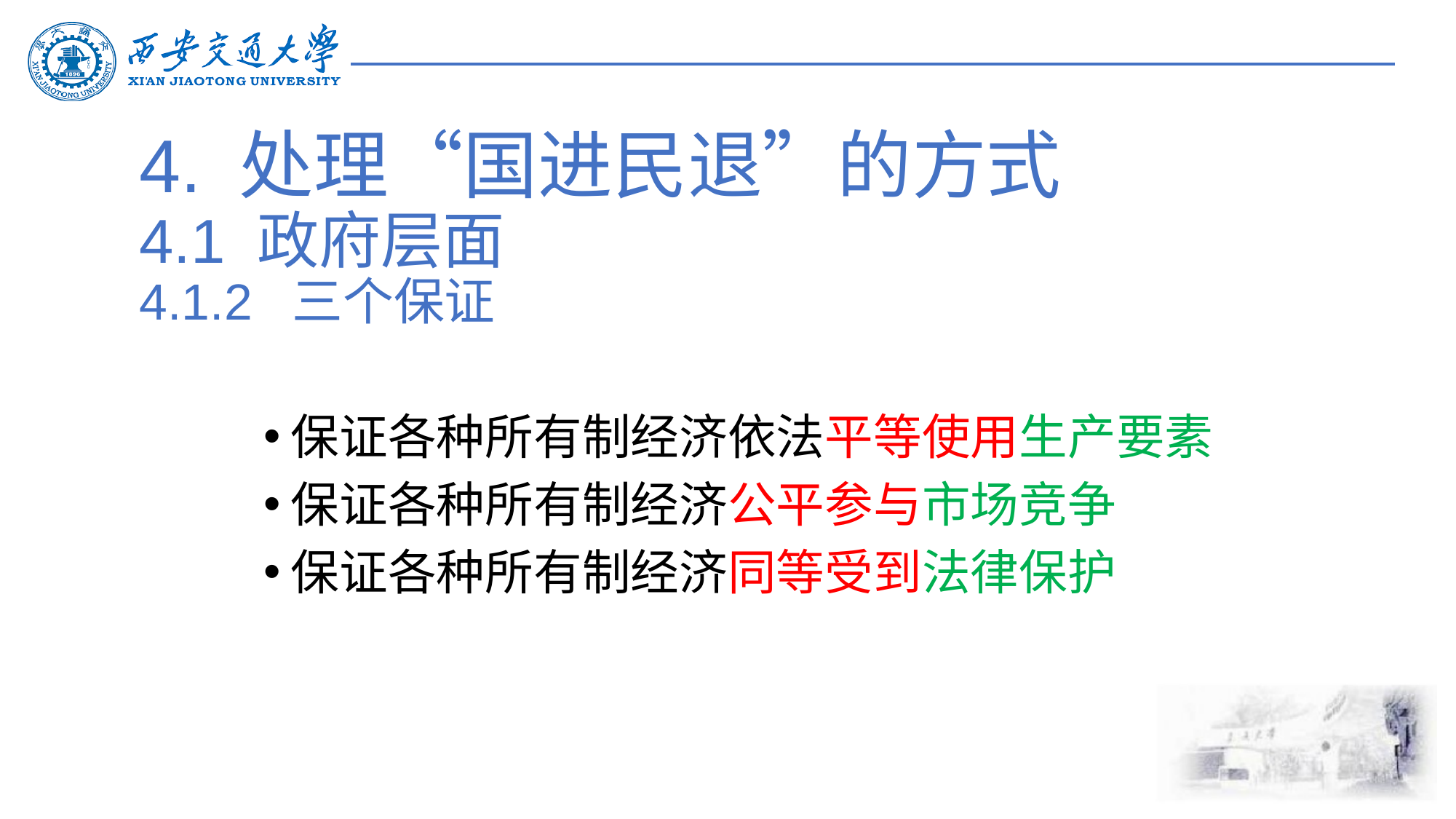

# 4. 处理“国进民退”的方式 4.1 政府层面 4.1.2  三个保证
保证各种所有制经济依法平等使用生产要素
保证各种所有制经济公平参与市场竞争
保证各种所有制经济同等受到法律保护